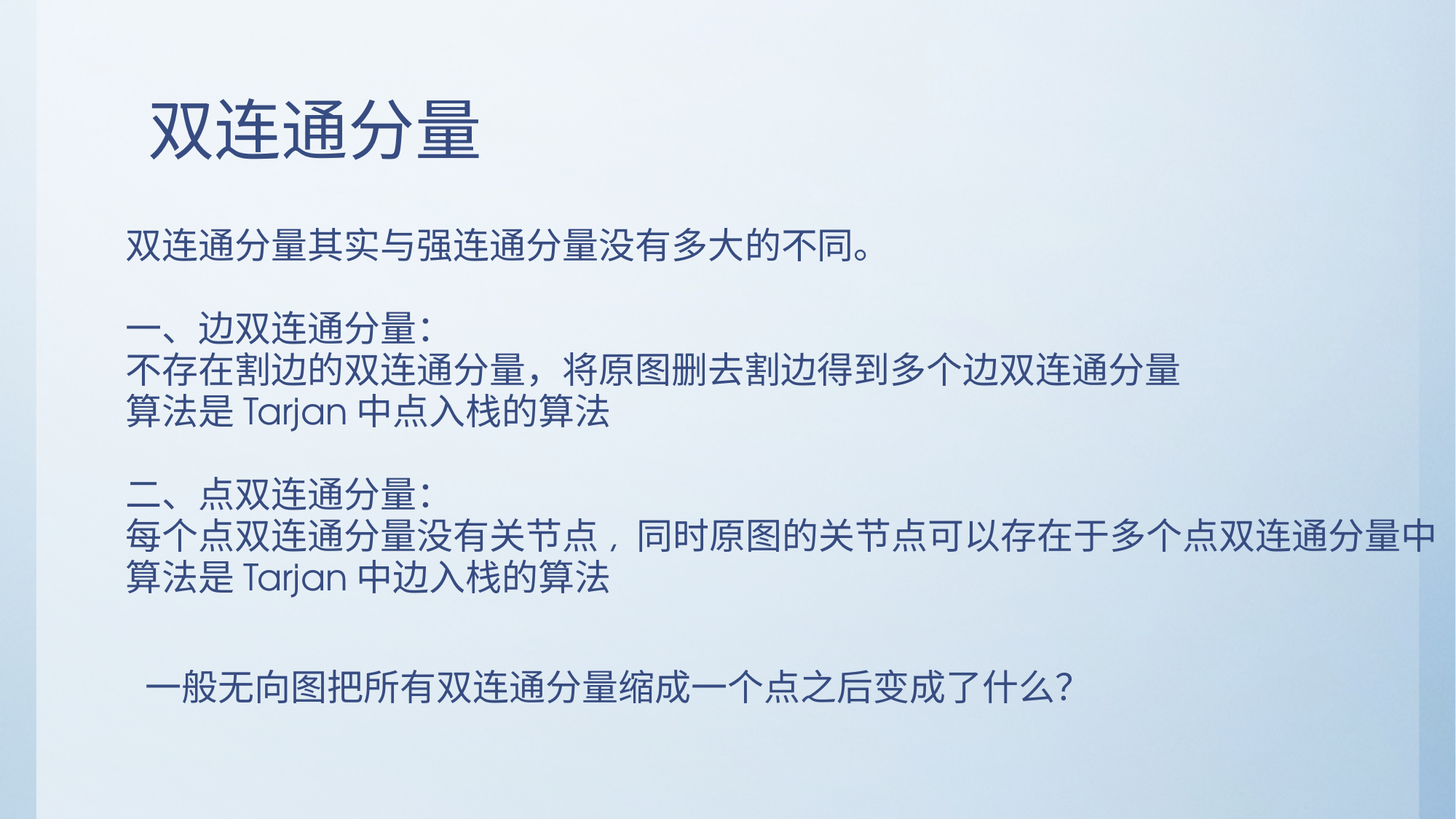

# 双连通分量
双连通分量其实与强连通分量没有多大的不同。

一、边双连通分量：
不存在割边的双连通分量，将原图删去割边得到多个边双连通分量
算法是Tarjan中点入栈的算法

二、点双连通分量：
每个点双连通分量没有关节点, 同时原图的关节点可以存在于多个点双连通分量中
算法是Tarjan中边入栈的算法
一般无向图把所有双连通分量缩成一个点之后变成了什么？